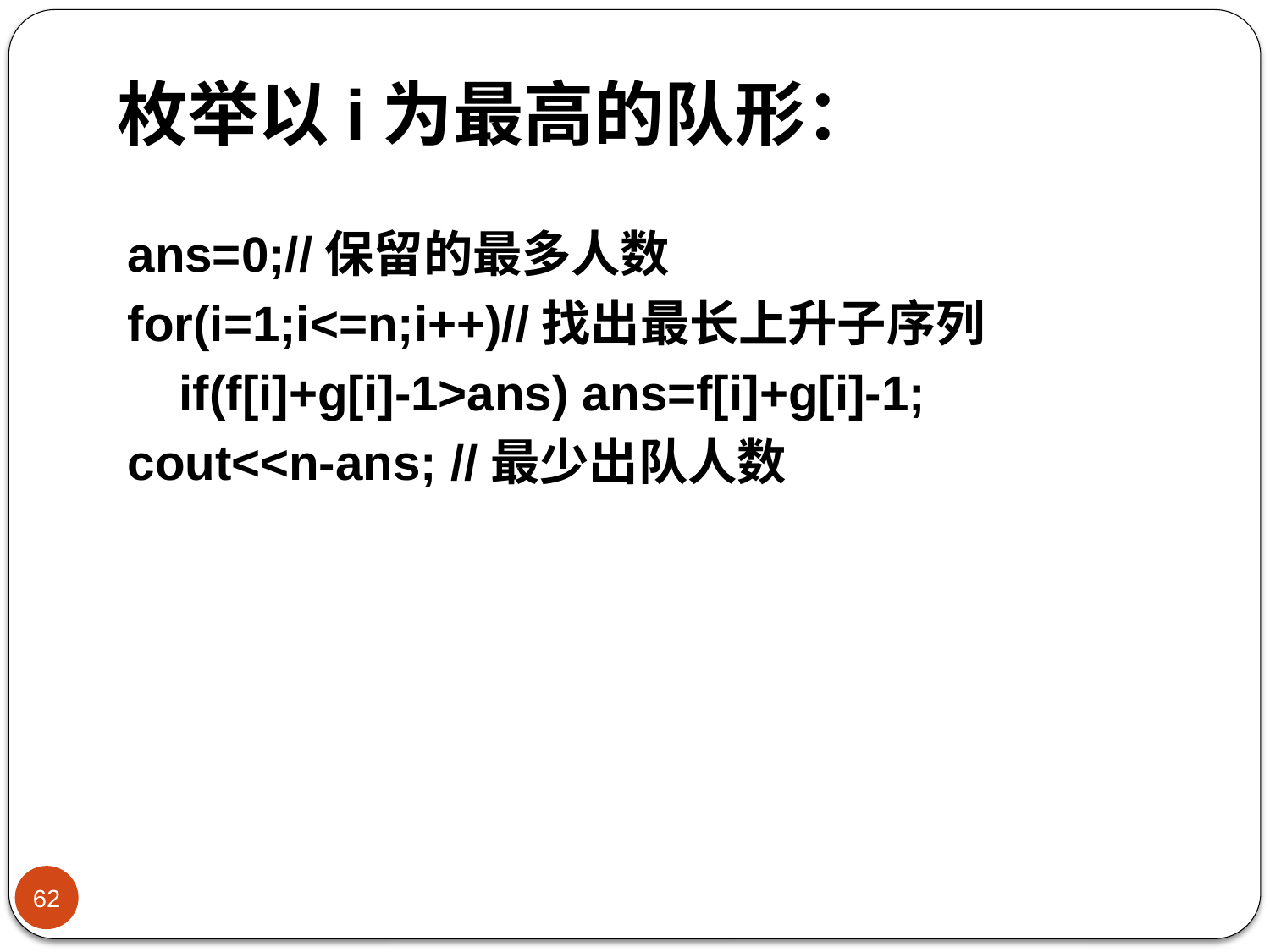

# 枚举以i为最高的队形：
ans=0;//保留的最多人数
for(i=1;i<=n;i++)//找出最长上升子序列
	 if(f[i]+g[i]-1>ans) ans=f[i]+g[i]-1;
cout<<n-ans; //最少出队人数
62